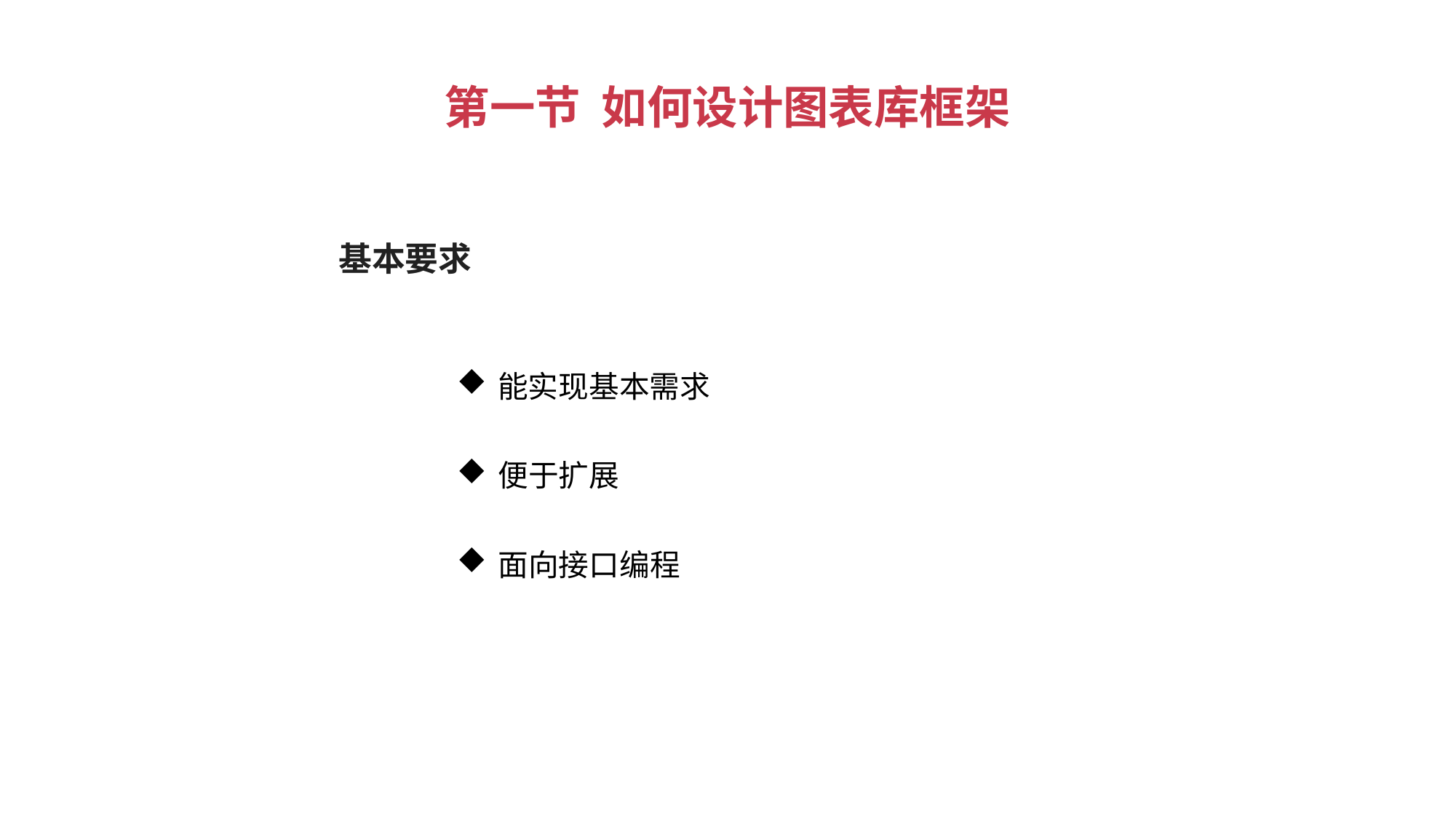

第一节  如何设计图表库框架
 基本要求
能实现基本需求
便于扩展
面向接口编程